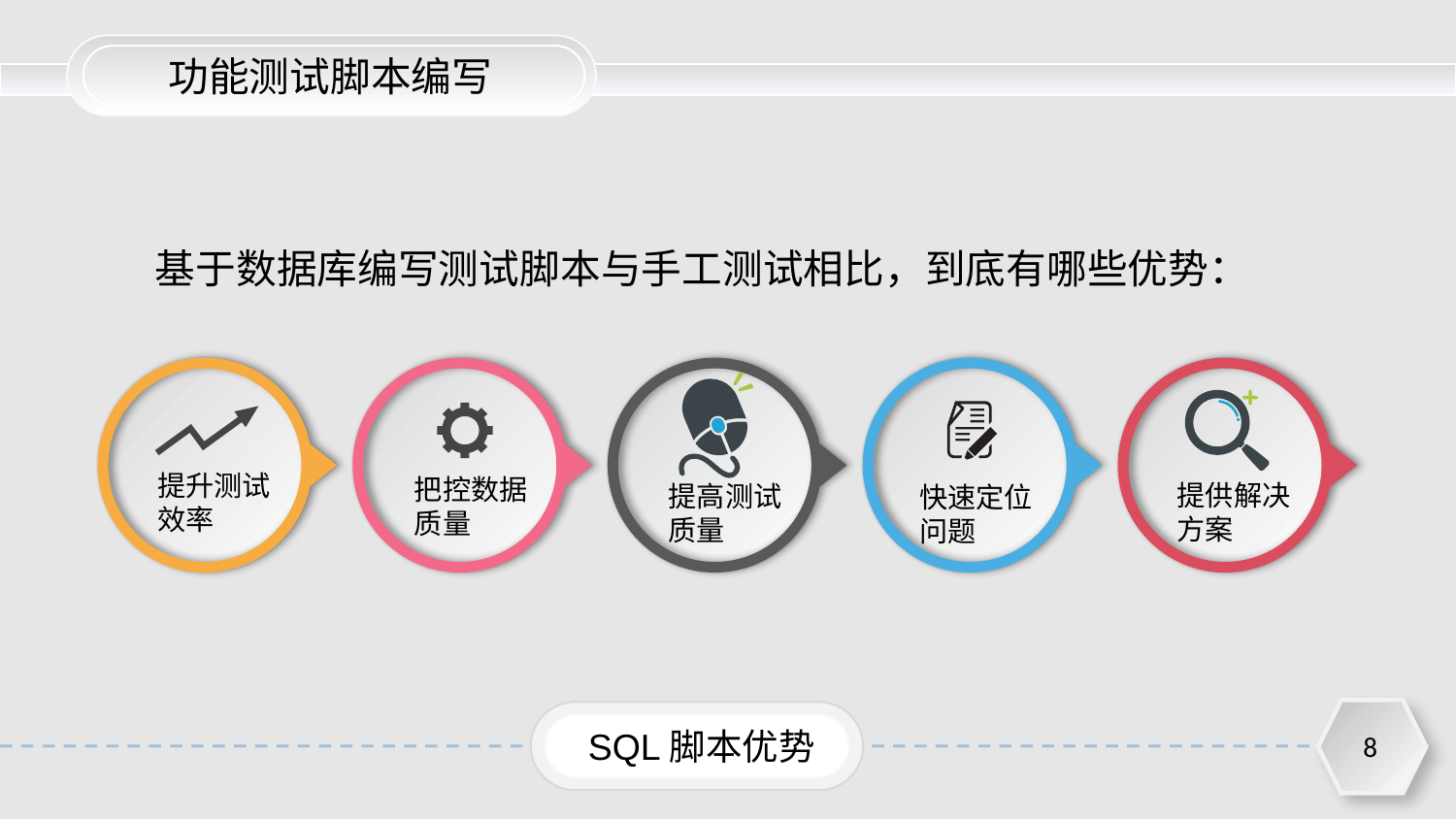

功能测试脚本编写
基于数据库编写测试脚本与手工测试相比，到底有哪些优势：

提升测试效率

把控数据质量

提高测试质量

提供解决方案
快速定位问题
SQL脚本优势